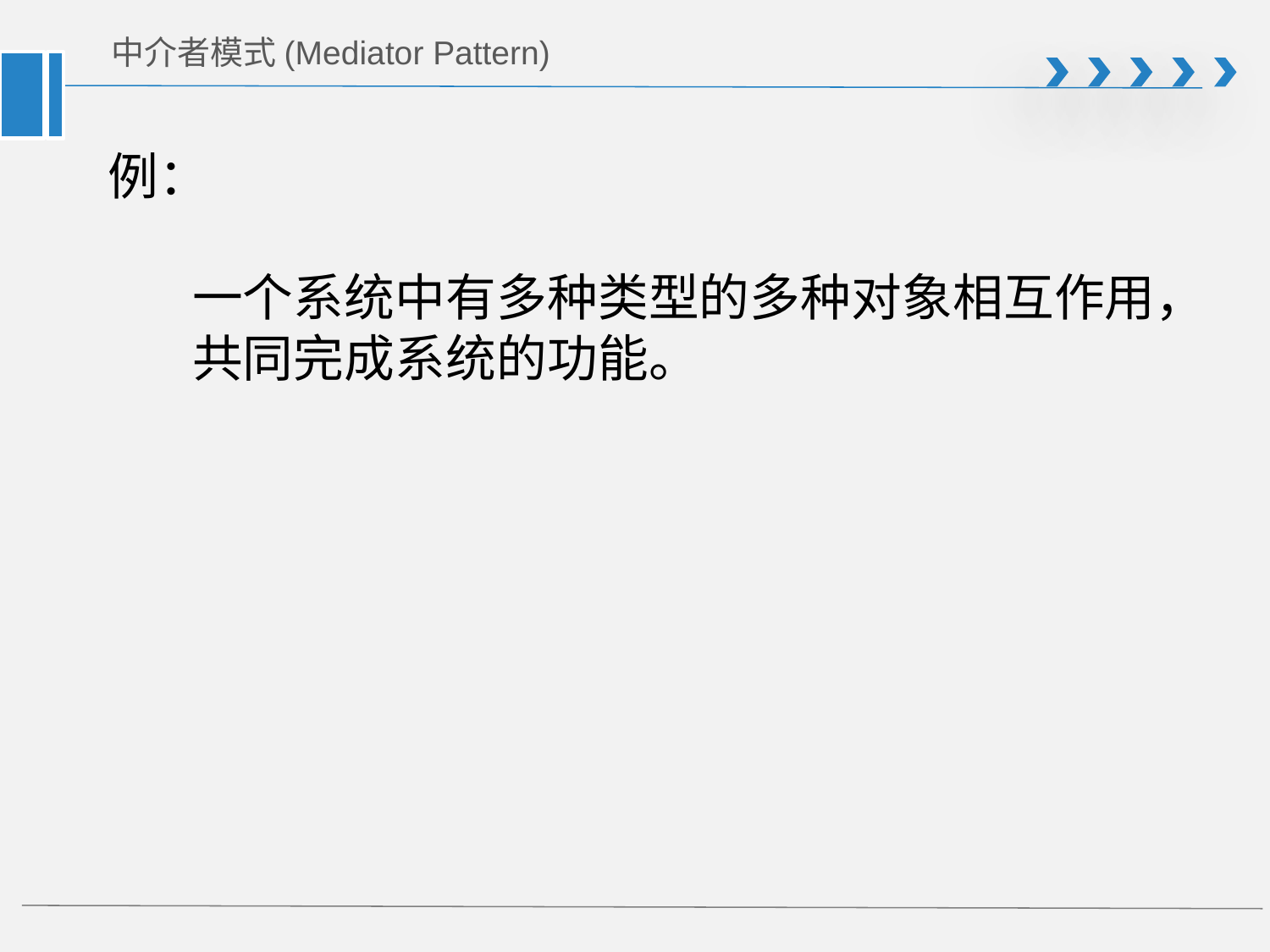

# 中介者模式(Mediator Pattern)
例：
一个系统中有多种类型的多种对象相互作用，共同完成系统的功能。